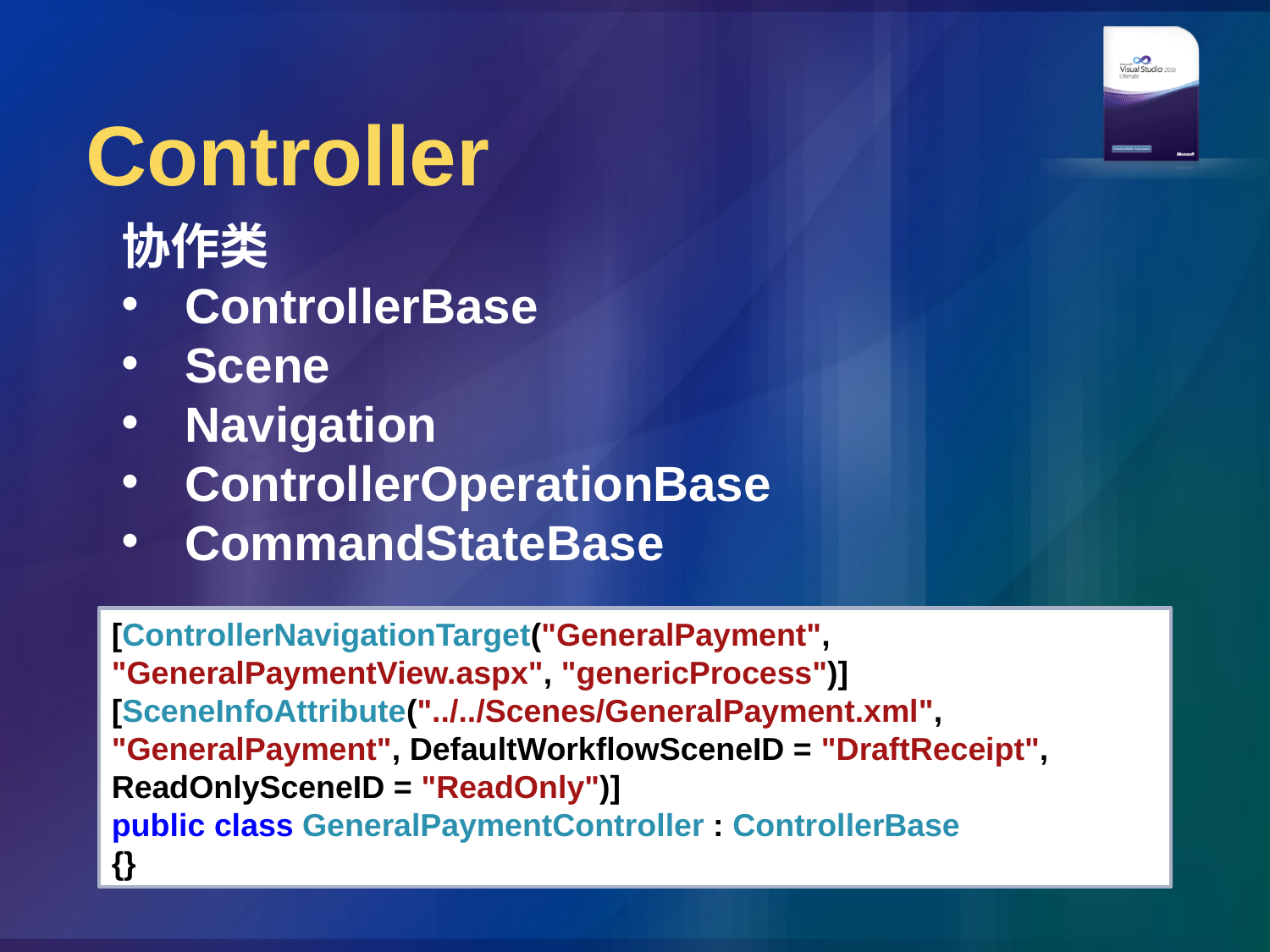

# Controller
协作类
ControllerBase
Scene
Navigation
ControllerOperationBase
CommandStateBase

[ControllerNavigationTarget("GeneralPayment", "GeneralPaymentView.aspx", "genericProcess")]
[SceneInfoAttribute("../../Scenes/GeneralPayment.xml", "GeneralPayment", DefaultWorkflowSceneID = "DraftReceipt", ReadOnlySceneID = "ReadOnly")]
public class GeneralPaymentController : ControllerBase
{}